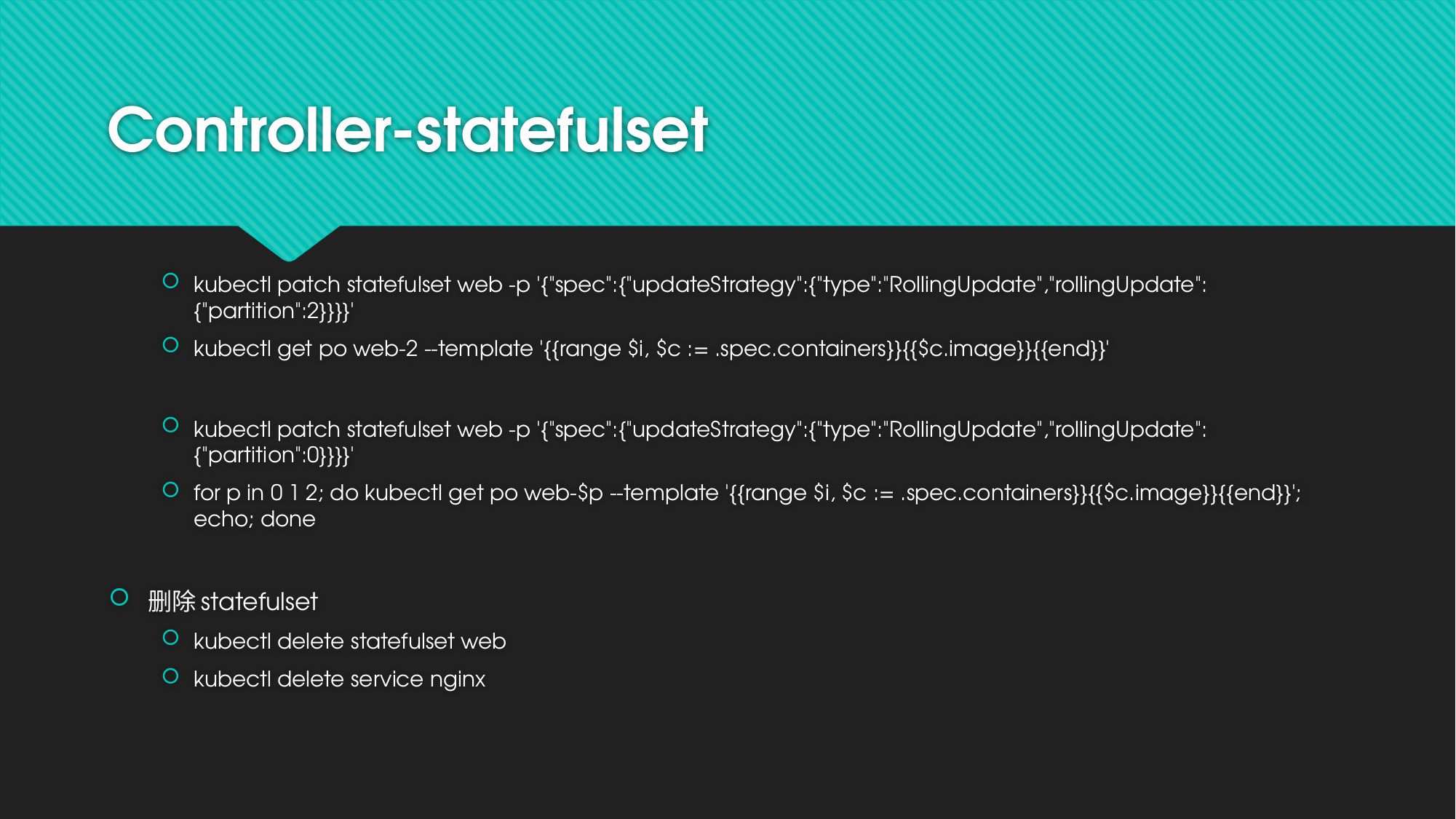

# Controller-statefulset
kubectl patch statefulset web -p '{"spec":{"updateStrategy":{"type":"RollingUpdate","rollingUpdate":{"partition":2}}}}'
kubectl get po web-2 --template '{{range $i, $c := .spec.containers}}{{$c.image}}{{end}}'

kubectl patch statefulset web -p '{"spec":{"updateStrategy":{"type":"RollingUpdate","rollingUpdate":{"partition":0}}}}'
for p in 0 1 2; do kubectl get po web-$p --template '{{range $i, $c := .spec.containers}}{{$c.image}}{{end}}'; echo; done

删除statefulset
kubectl delete statefulset web
kubectl delete service nginx